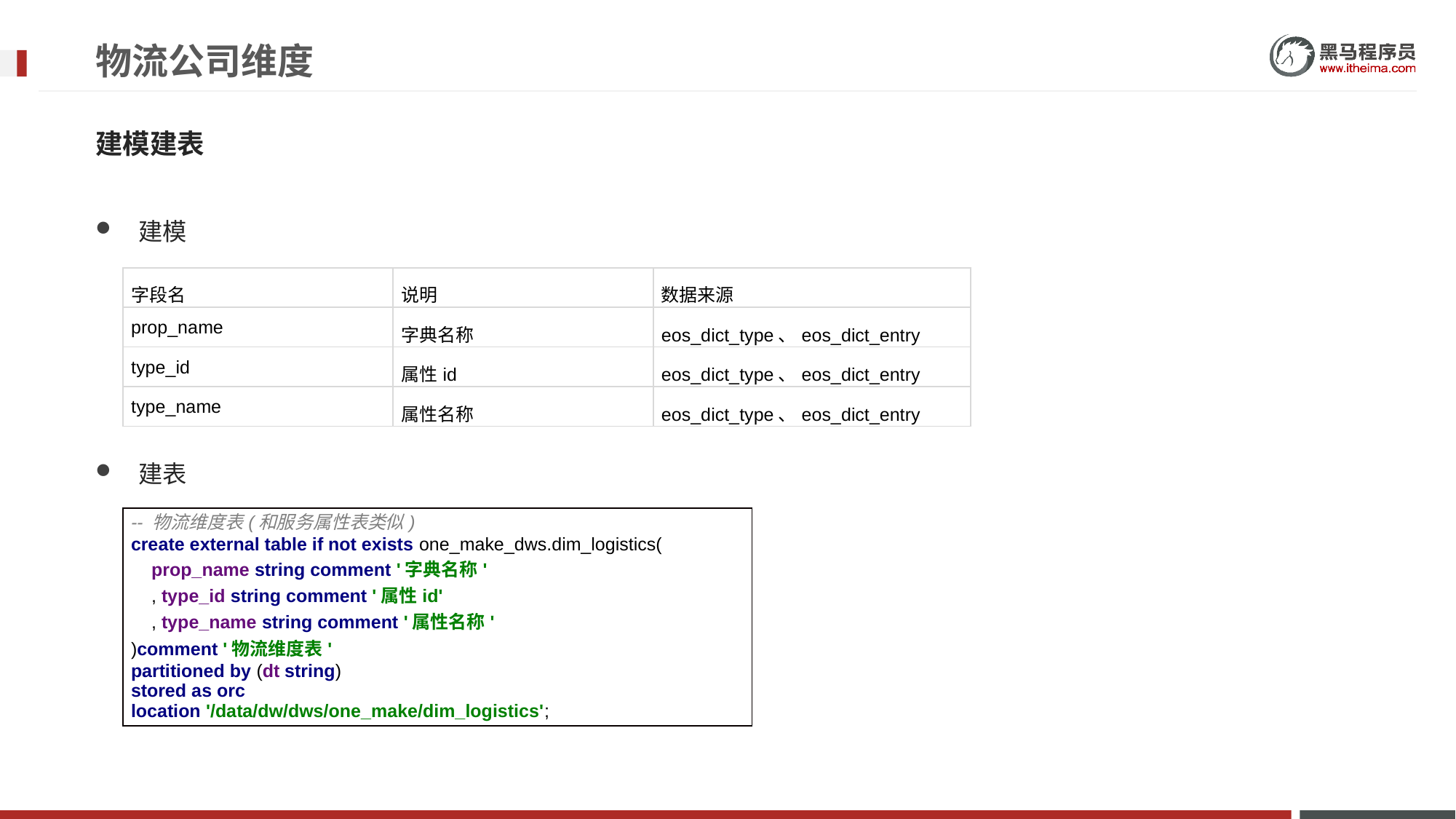

# 物流公司维度
建模建表
建模

建表
| 字段名 | 说明 | 数据来源 |
| --- | --- | --- |
| prop\_name | 字典名称 | eos\_dict\_type、eos\_dict\_entry |
| type\_id | 属性id | eos\_dict\_type、eos\_dict\_entry |
| type\_name | 属性名称 | eos\_dict\_type、eos\_dict\_entry |
| -- 物流维度表(和服务属性表类似) create external table if not exists one\_make\_dws.dim\_logistics( prop\_name string comment '字典名称' , type\_id string comment '属性id' , type\_name string comment '属性名称' )comment '物流维度表' partitioned by (dt string) stored as orc location '/data/dw/dws/one\_make/dim\_logistics'; |
| --- |